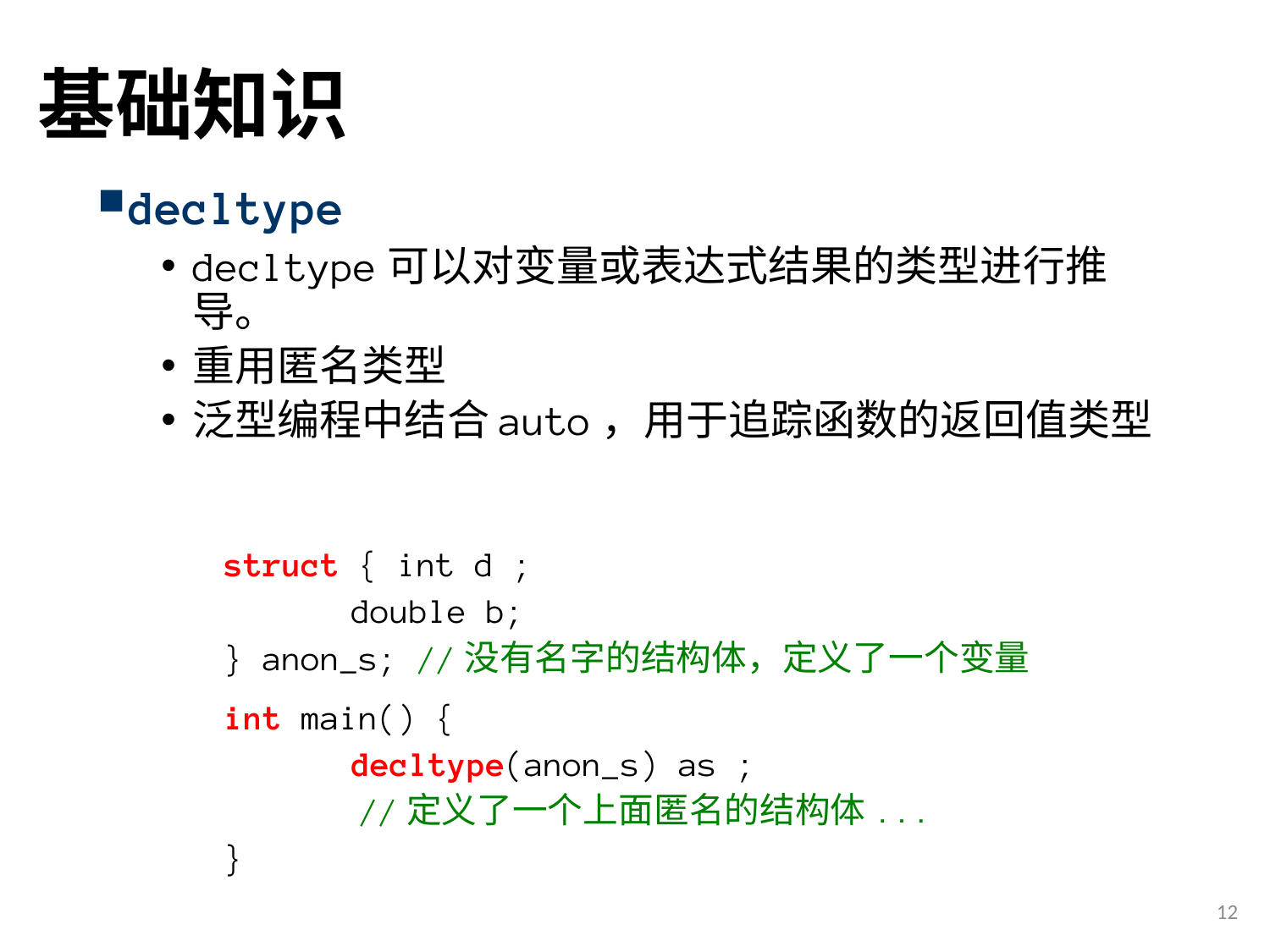

# 基础知识
decltype
decltype可以对变量或表达式结果的类型进行推导。
重用匿名类型
泛型编程中结合auto，用于追踪函数的返回值类型

struct { int d ;
	double b;
} anon_s; //没有名字的结构体，定义了一个变量
int main() {
	decltype(anon_s) as ;
       //定义了一个上面匿名的结构体...
}

12